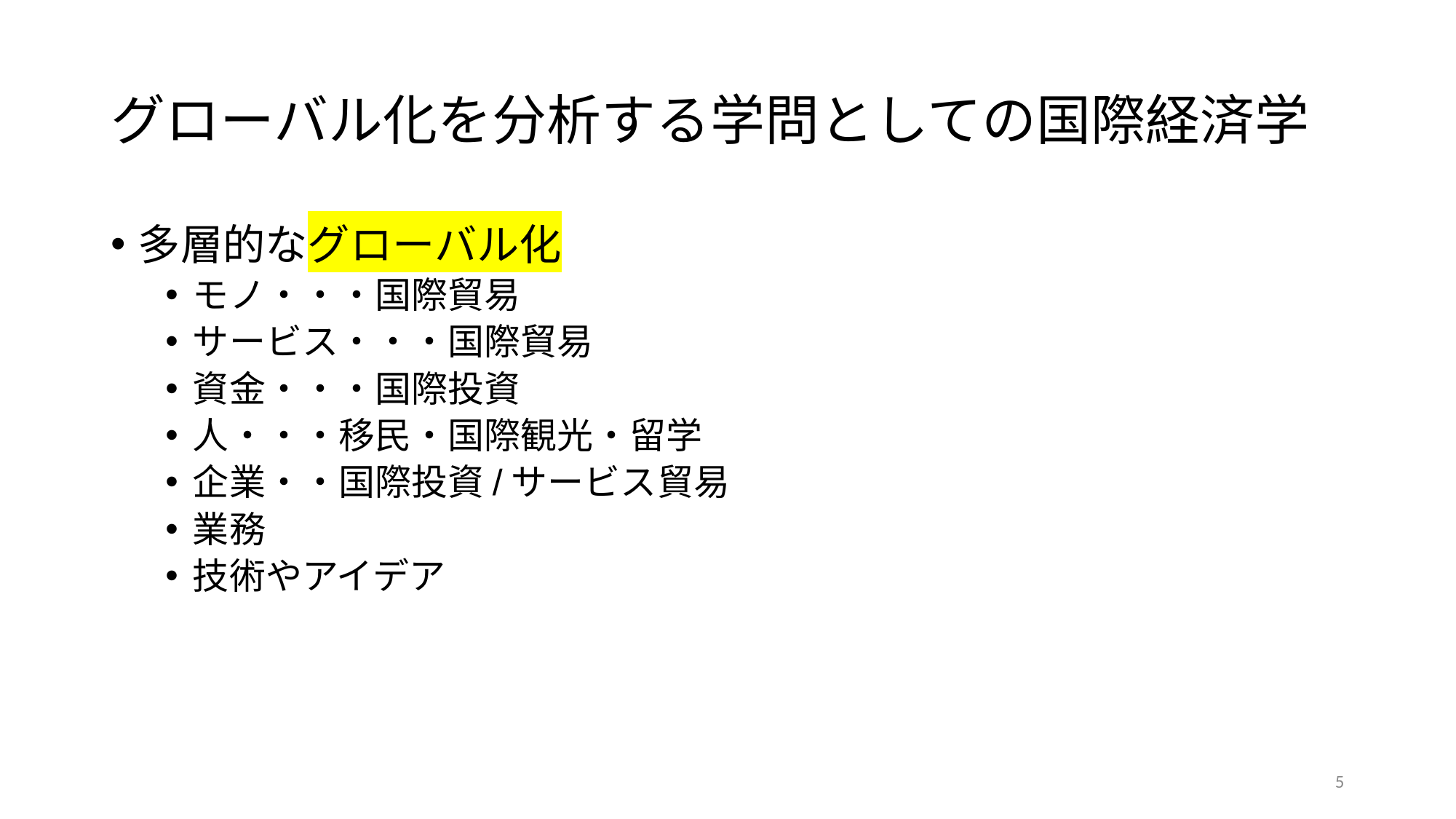

# グローバル化を分析する学問としての国際経済学
多層的なグローバル化
モノ・・・国際貿易
サービス・・・国際貿易
資金・・・国際投資
人・・・移民・国際観光・留学
企業・・国際投資/サービス貿易
業務
技術やアイデア
5